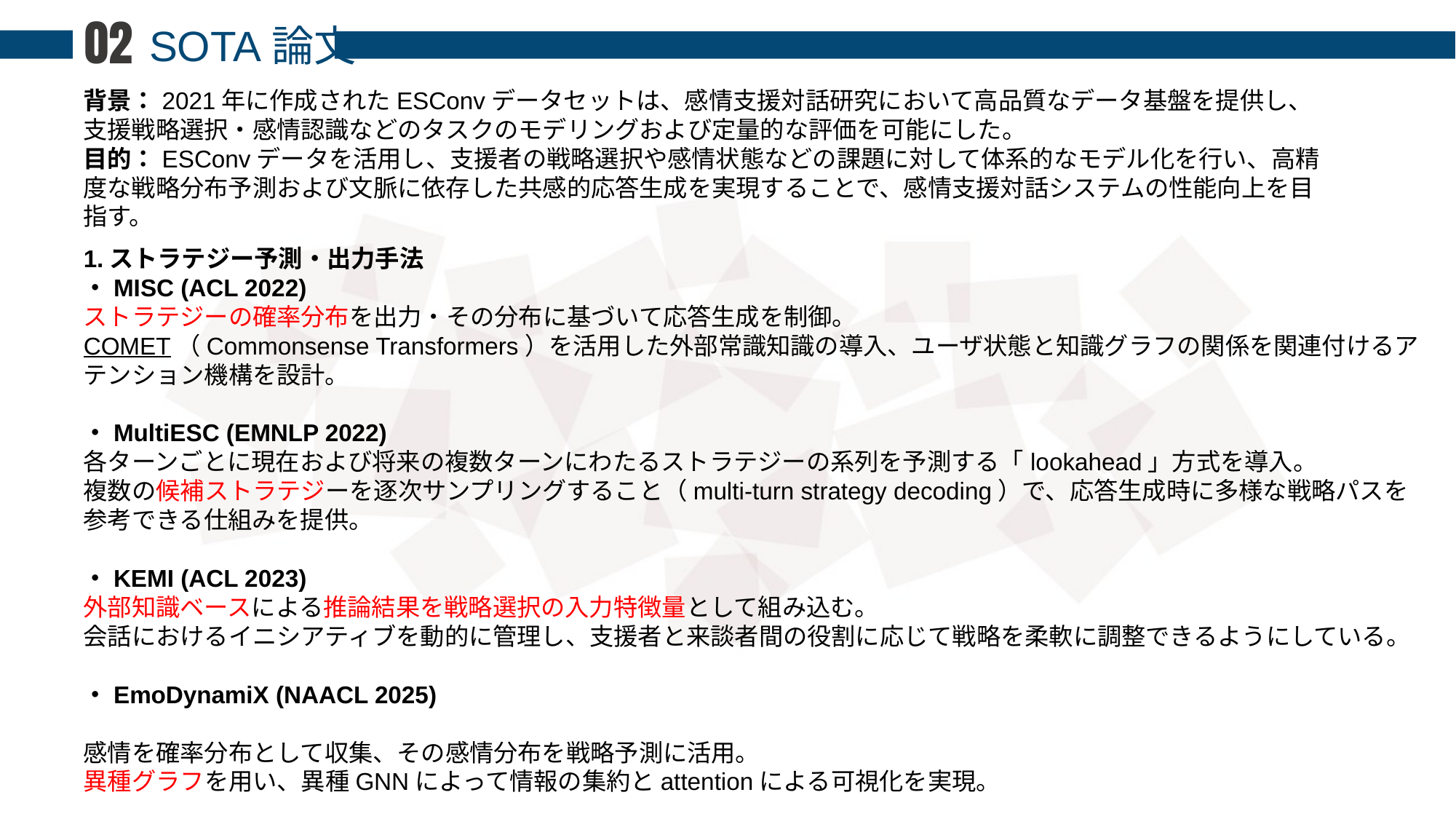

02
SOTA論文

背景：2021年に作成されたESConvデータセットは、感情支援対話研究において高品質なデータ基盤を提供し、支援戦略選択・感情認識などのタスクのモデリングおよび定量的な評価を可能にした。
目的：ESConvデータを活用し、支援者の戦略選択や感情状態などの課題に対して体系的なモデル化を行い、高精度な戦略分布予測および文脈に依存した共感的応答生成を実現することで、感情支援対話システムの性能向上を目指す。
1.ストラテジー予測・出力手法
・MISC (ACL 2022)
ストラテジーの確率分布を出力・その分布に基づいて応答生成を制御。
COMET（Commonsense Transformers）を活用した外部常識知識の導入、ユーザ状態と知識グラフの関係を関連付けるアテンション機構を設計。

・MultiESC (EMNLP 2022)
各ターンごとに現在および将来の複数ターンにわたるストラテジーの系列を予測する「lookahead」方式を導入。
複数の候補ストラテジーを逐次サンプリングすること（multi-turn strategy decoding）で、応答生成時に多様な戦略パスを参考できる仕組みを提供。

・KEMI (ACL 2023)
外部知識ベースによる推論結果を戦略選択の入力特徴量として組み込む。
会話におけるイニシアティブを動的に管理し、支援者と来談者間の役割に応じて戦略を柔軟に調整できるようにしている。

・EmoDynamiX (NAACL 2025)

感情を確率分布として収集、その感情分布を戦略予測に活用。
異種グラフを用い、異種GNNによって情報の集約とattentionによる可視化を実現。